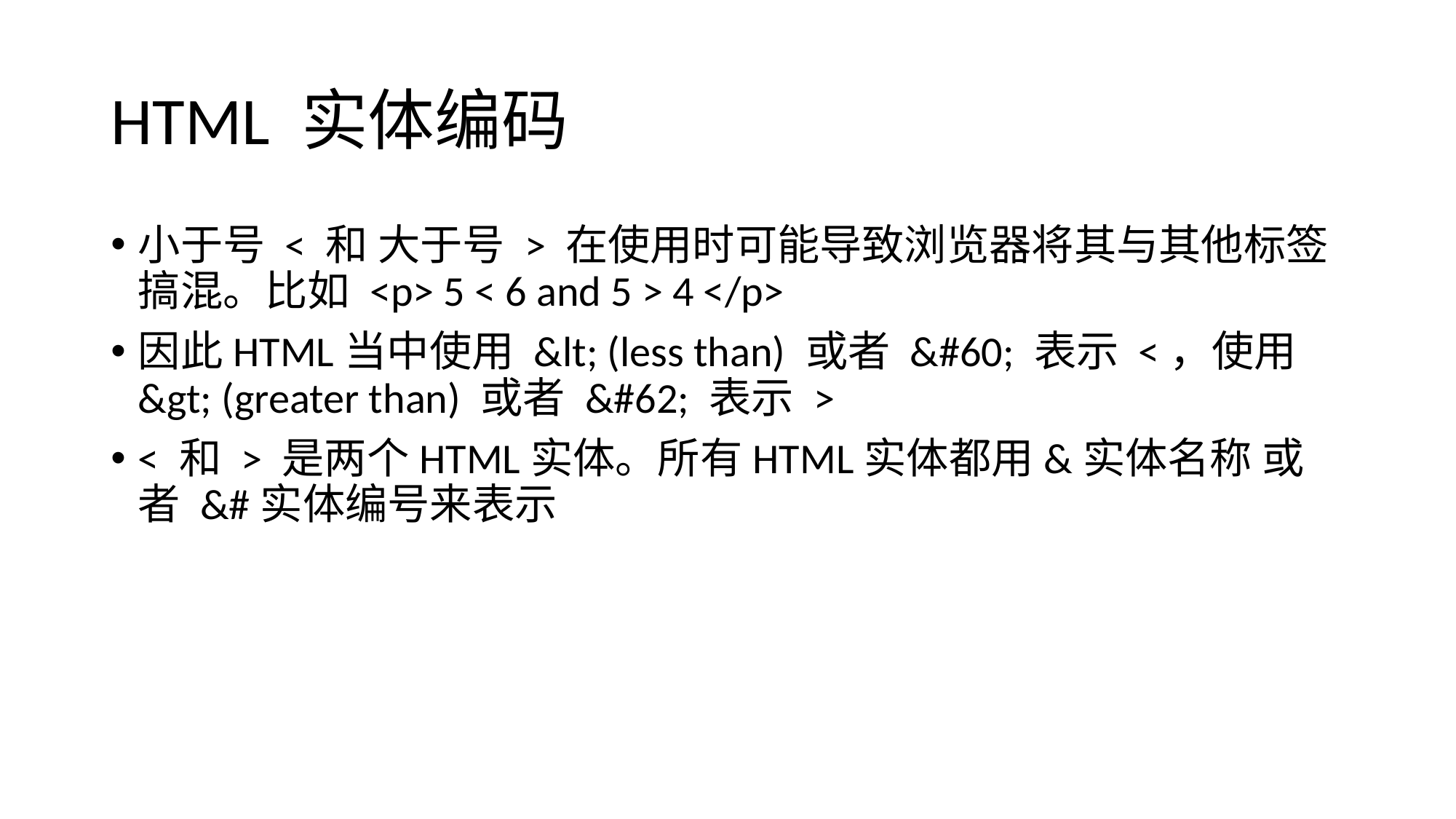

# HTML 实体编码
小于号 < 和 大于号 > 在使用时可能导致浏览器将其与其他标签搞混。比如 <p> 5 < 6 and 5 > 4 </p>
因此HTML当中使用 &lt; (less than) 或者 &#60; 表示 <，使用 &gt; (greater than) 或者 &#62; 表示 >
< 和 > 是两个HTML实体。所有HTML实体都用&实体名称 或者 &#实体编号来表示